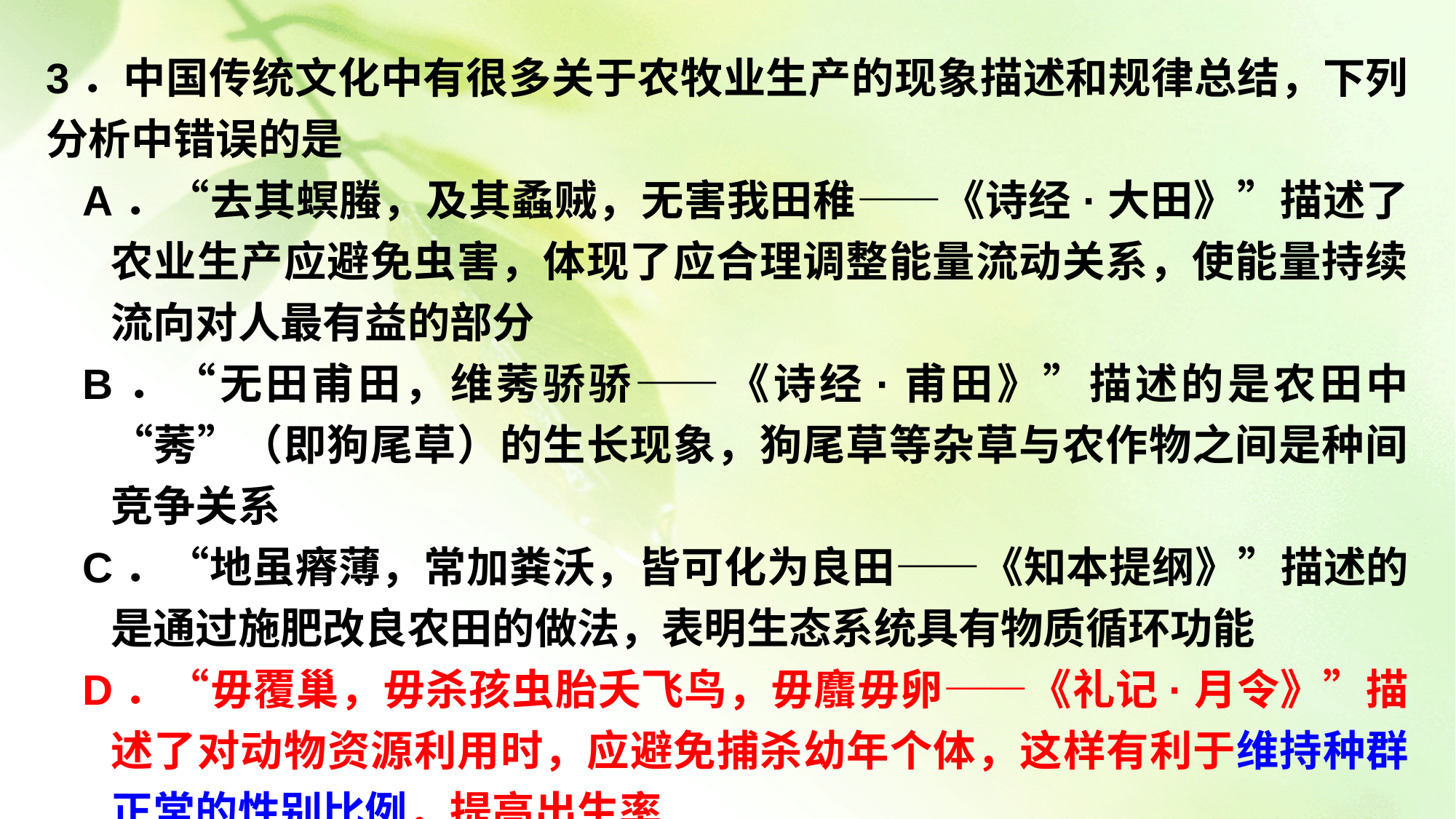

3．中国传统文化中有很多关于农牧业生产的现象描述和规律总结，下列分析中错误的是
A．“去其螟螣，及其蟊贼，无害我田稚——《诗经·大田》”描述了农业生产应避免虫害，体现了应合理调整能量流动关系，使能量持续流向对人最有益的部分
B．“无田甫田，维莠骄骄——《诗经·甫田》”描述的是农田中“莠”（即狗尾草）的生长现象，狗尾草等杂草与农作物之间是种间竞争关系
C．“地虽瘠薄，常加粪沃，皆可化为良田——《知本提纲》”描述的是通过施肥改良农田的做法，表明生态系统具有物质循环功能
D．“毋覆巢，毋杀孩虫胎夭飞鸟，毋麛毋卵——《礼记·月令》”描述了对动物资源利用时，应避免捕杀幼年个体，这样有利于维持种群正常的性别比例，提高出生率